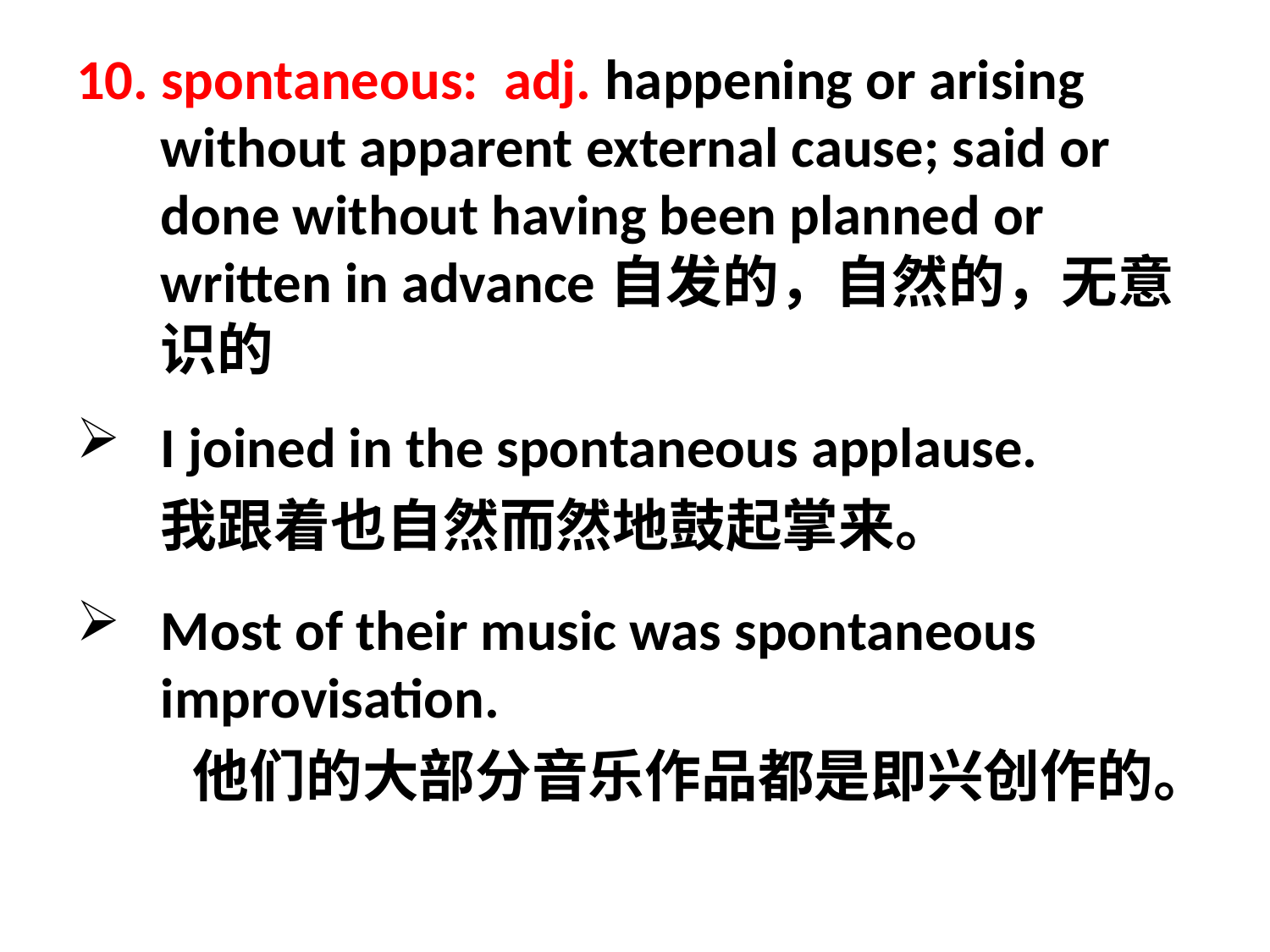

10. spontaneous:  adj. happening or arising without apparent external cause; said or done without having been planned or written in advance自发的，自然的，无意识的

I joined in the spontaneous applause.
	我跟着也自然而然地鼓起掌来。

Most of their music was spontaneous improvisation.
        他们的大部分音乐作品都是即兴创作的。
#